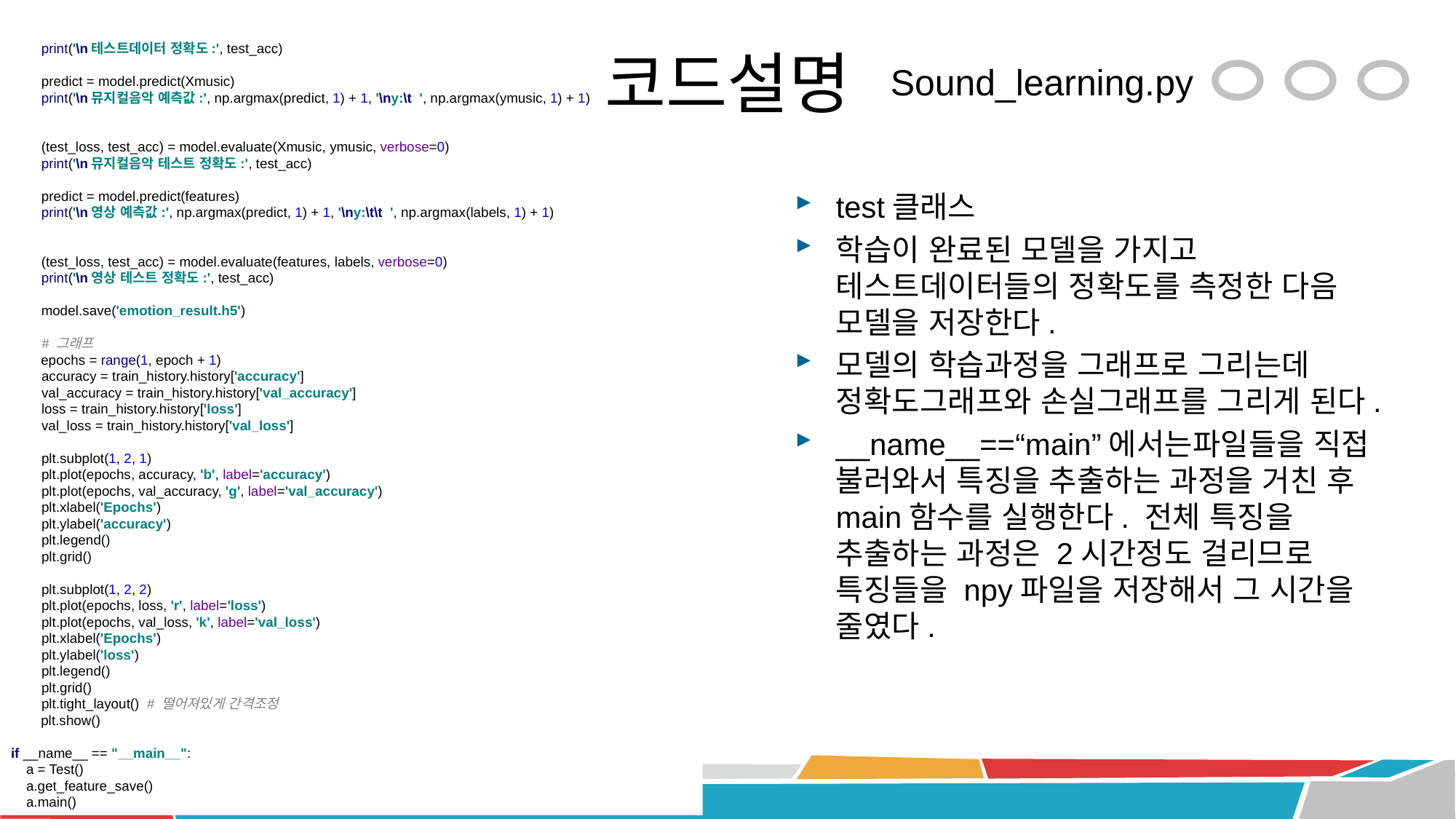

# 코드설명
        print('\n테스트데이터 정확도:', test_acc)
        predict = model.predict(Xmusic)
        print('\n뮤지컬음악 예측값:', np.argmax(predict, 1) + 1, '\ny:\t  ', np.argmax(ymusic, 1) + 1)
        (test_loss, test_acc) = model.evaluate(Xmusic, ymusic, verbose=0)
        print('\n뮤지컬음악 테스트 정확도:', test_acc)
        predict = model.predict(features)
        print('\n영상 예측값:', np.argmax(predict, 1) + 1, '\ny:\t\t  ', np.argmax(labels, 1) + 1)
        (test_loss, test_acc) = model.evaluate(features, labels, verbose=0)
        print('\n영상 테스트 정확도:', test_acc)

        model.save('emotion_result.h5')
        # 그래프
       epochs = range(1, epoch + 1)
        accuracy = train_history.history['accuracy']
        val_accuracy = train_history.history['val_accuracy']
        loss = train_history.history['loss']
        val_loss = train_history.history['val_loss']
        plt.subplot(1, 2, 1)
        plt.plot(epochs, accuracy, 'b', label='accuracy')
        plt.plot(epochs, val_accuracy, 'g', label='val_accuracy')
        plt.xlabel('Epochs')
        plt.ylabel('accuracy')
        plt.legend()
        plt.grid()
        plt.subplot(1, 2, 2)
        plt.plot(epochs, loss, 'r', label='loss')
        plt.plot(epochs, val_loss, 'k', label='val_loss')
        plt.xlabel('Epochs')
        plt.ylabel('loss')
        plt.legend()
        plt.grid()
        plt.tight_layout()  # 떨어져있게 간격조정
       plt.show()
if __name__ == "__main__":
    a = Test()
    a.get_feature_save()
    a.main()
Sound_learning.py
test클래스
학습이 완료된 모델을 가지고 테스트데이터들의 정확도를 측정한 다음 모델을 저장한다.
모델의 학습과정을 그래프로 그리는데 정확도그래프와 손실그래프를 그리게 된다.
__name__==“main”에서는파일들을 직접 불러와서 특징을 추출하는 과정을 거친 후 main함수를 실행한다. 전체 특징을 추출하는 과정은 2시간정도 걸리므로 특징들을 npy파일을 저장해서 그 시간을 줄였다.